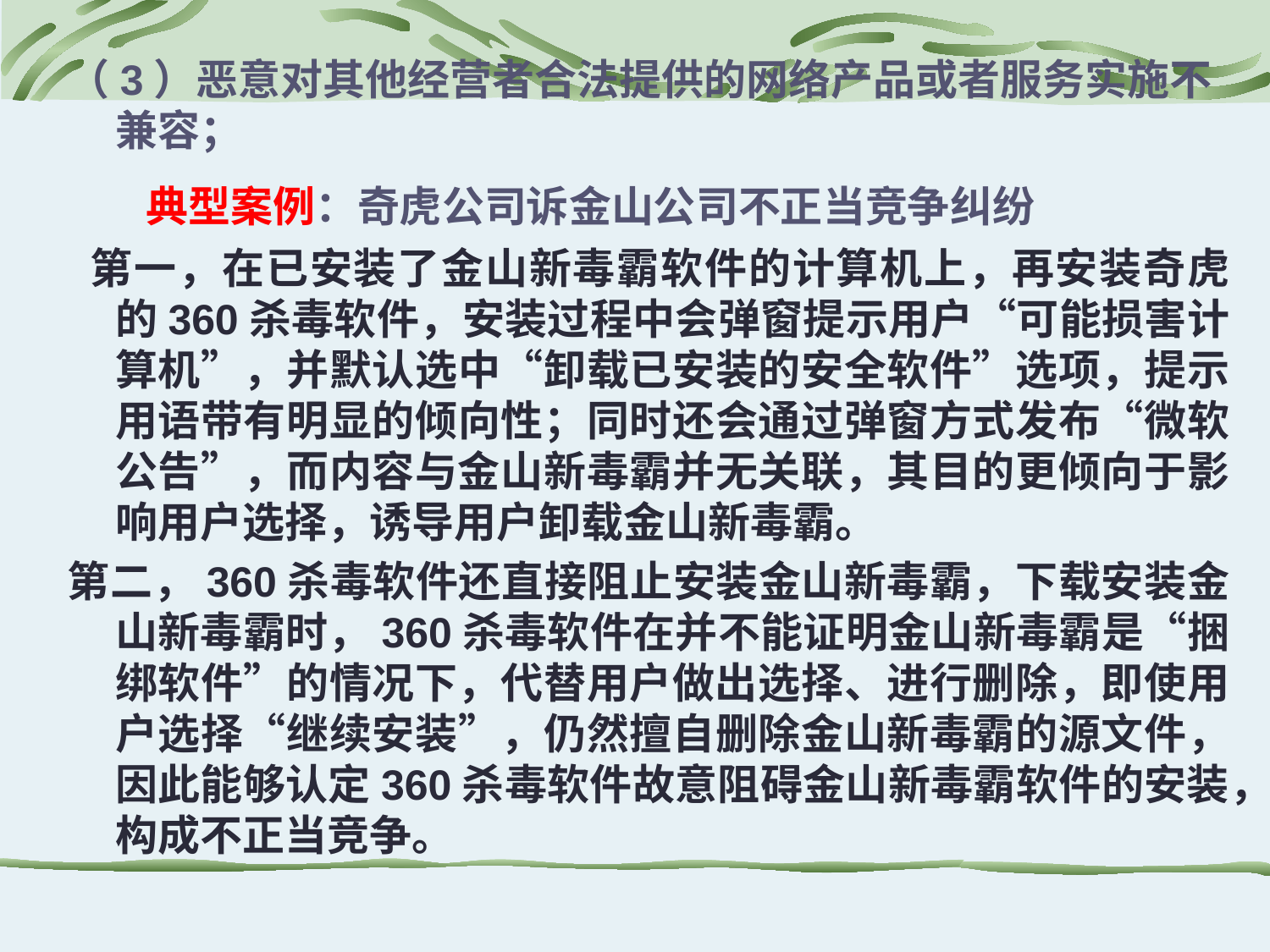

（3）恶意对其他经营者合法提供的网络产品或者服务实施不兼容；
     典型案例：奇虎公司诉金山公司不正当竞争纠纷
 第一，在已安装了金山新毒霸软件的计算机上，再安装奇虎的360杀毒软件，安装过程中会弹窗提示用户“可能损害计算机”，并默认选中“卸载已安装的安全软件”选项，提示用语带有明显的倾向性；同时还会通过弹窗方式发布“微软公告”，而内容与金山新毒霸并无关联，其目的更倾向于影响用户选择，诱导用户卸载金山新毒霸。
第二，360杀毒软件还直接阻止安装金山新毒霸，下载安装金山新毒霸时，360杀毒软件在并不能证明金山新毒霸是“捆绑软件”的情况下，代替用户做出选择、进行删除，即使用户选择“继续安装”，仍然擅自删除金山新毒霸的源文件，因此能够认定360杀毒软件故意阻碍金山新毒霸软件的安装，构成不正当竞争。

#